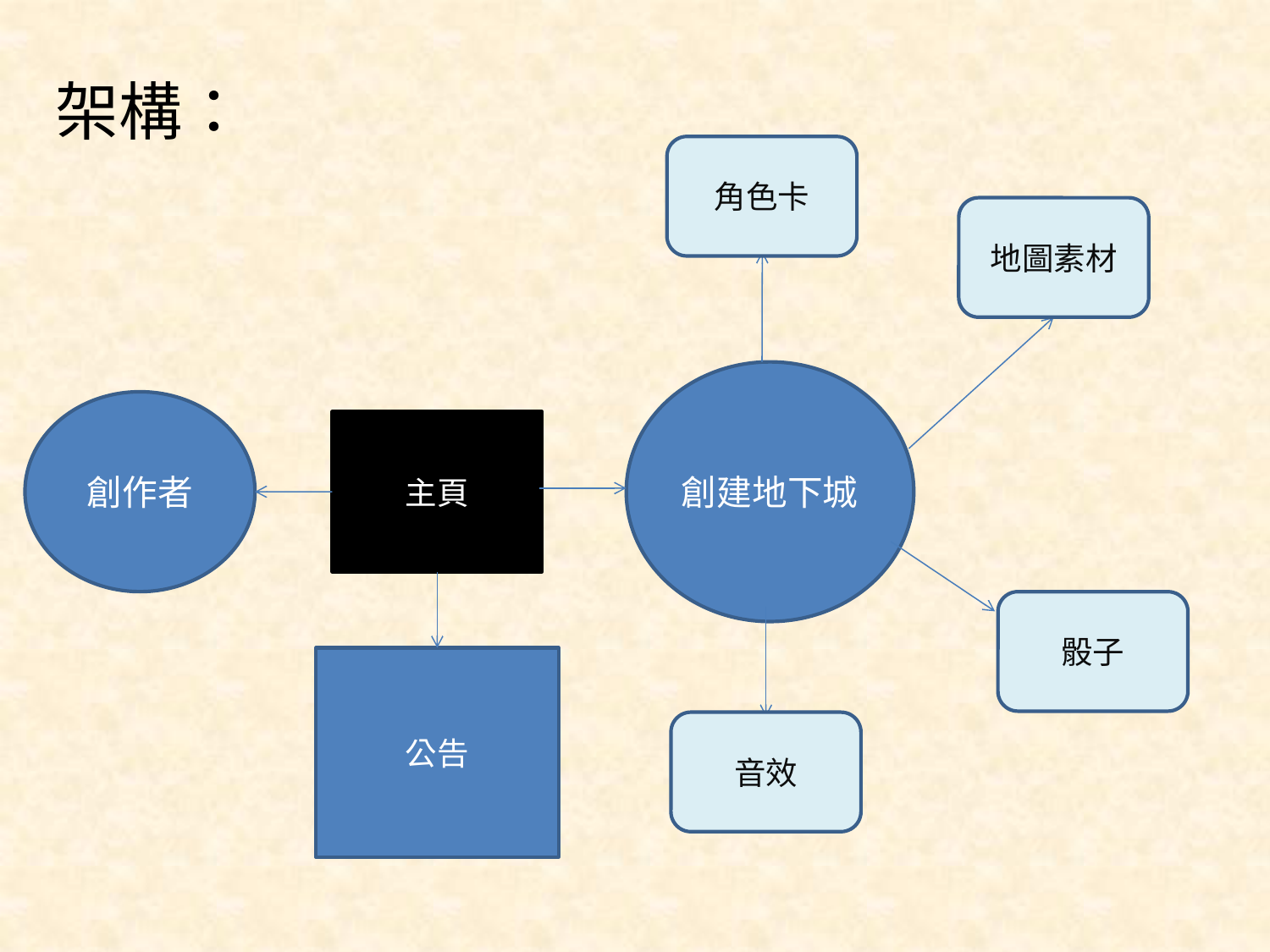

# 架構：
角色卡
地圖素材
創建地下城
創作者
主頁
骰子
公告
音效